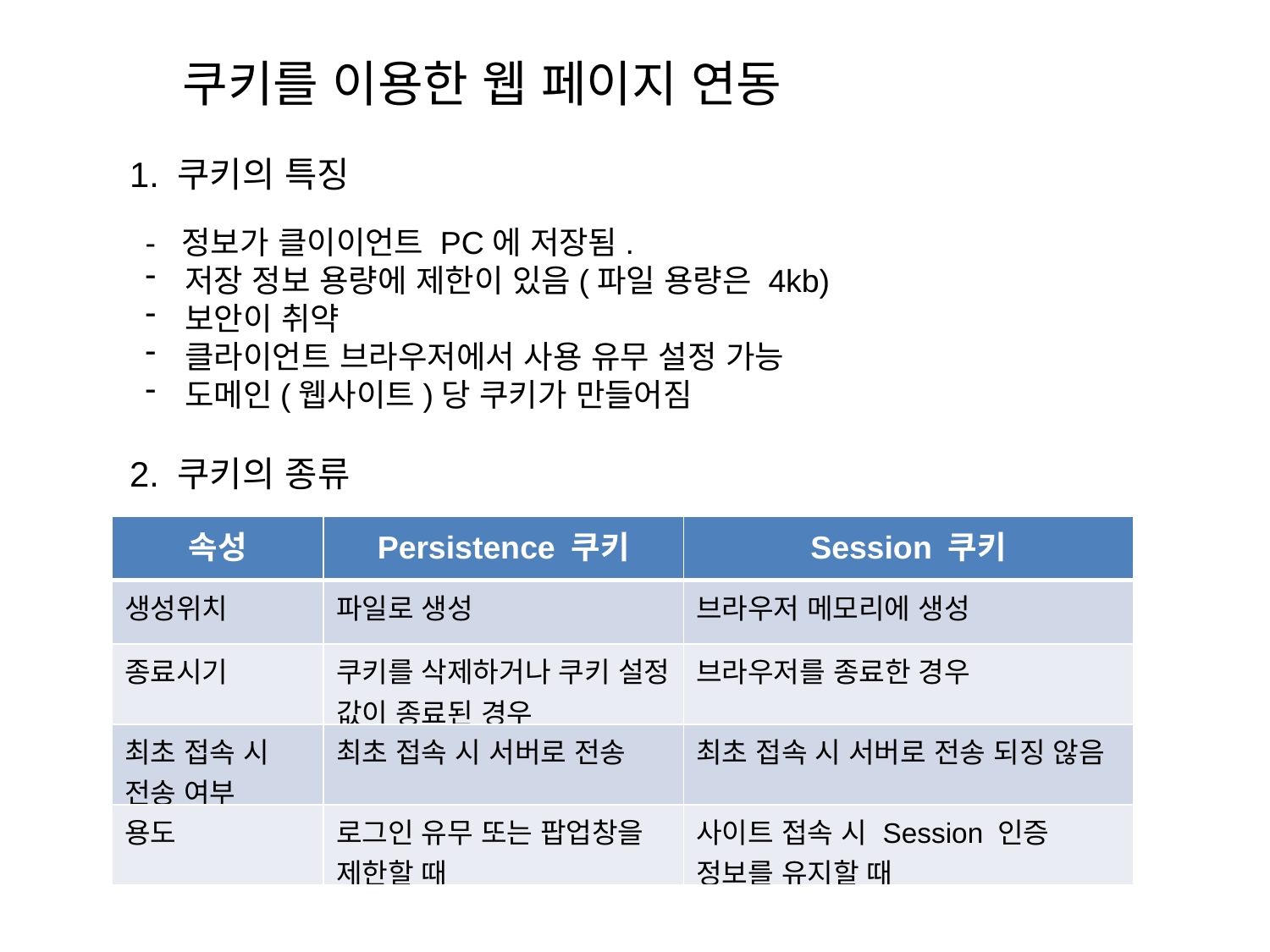

쿠키를 이용한 웹 페이지 연동
1. 쿠키의 특징
-  정보가 클이이언트 PC에 저장됨.
저장 정보 용량에 제한이 있음(파일 용량은 4kb)
보안이 취약
클라이언트 브라우저에서 사용 유무 설정 가능
도메인(웹사이트)당 쿠키가 만들어짐
2. 쿠키의 종류
| 속성 | Persistence 쿠키 | Session 쿠키 |
| --- | --- | --- |
| 생성위치 | 파일로 생성 | 브라우저 메모리에 생성 |
| 종료시기 | 쿠키를 삭제하거나 쿠키 설정 값이 종료된 경우 | 브라우저를 종료한 경우 |
| 최초 접속 시 전송 여부 | 최초 접속 시 서버로 전송 | 최초 접속 시 서버로 전송 되징 않음 |
| 용도 | 로그인 유무 또는 팝업창을 제한할 때 | 사이트 접속 시 Session 인증 정보를 유지할 때 |